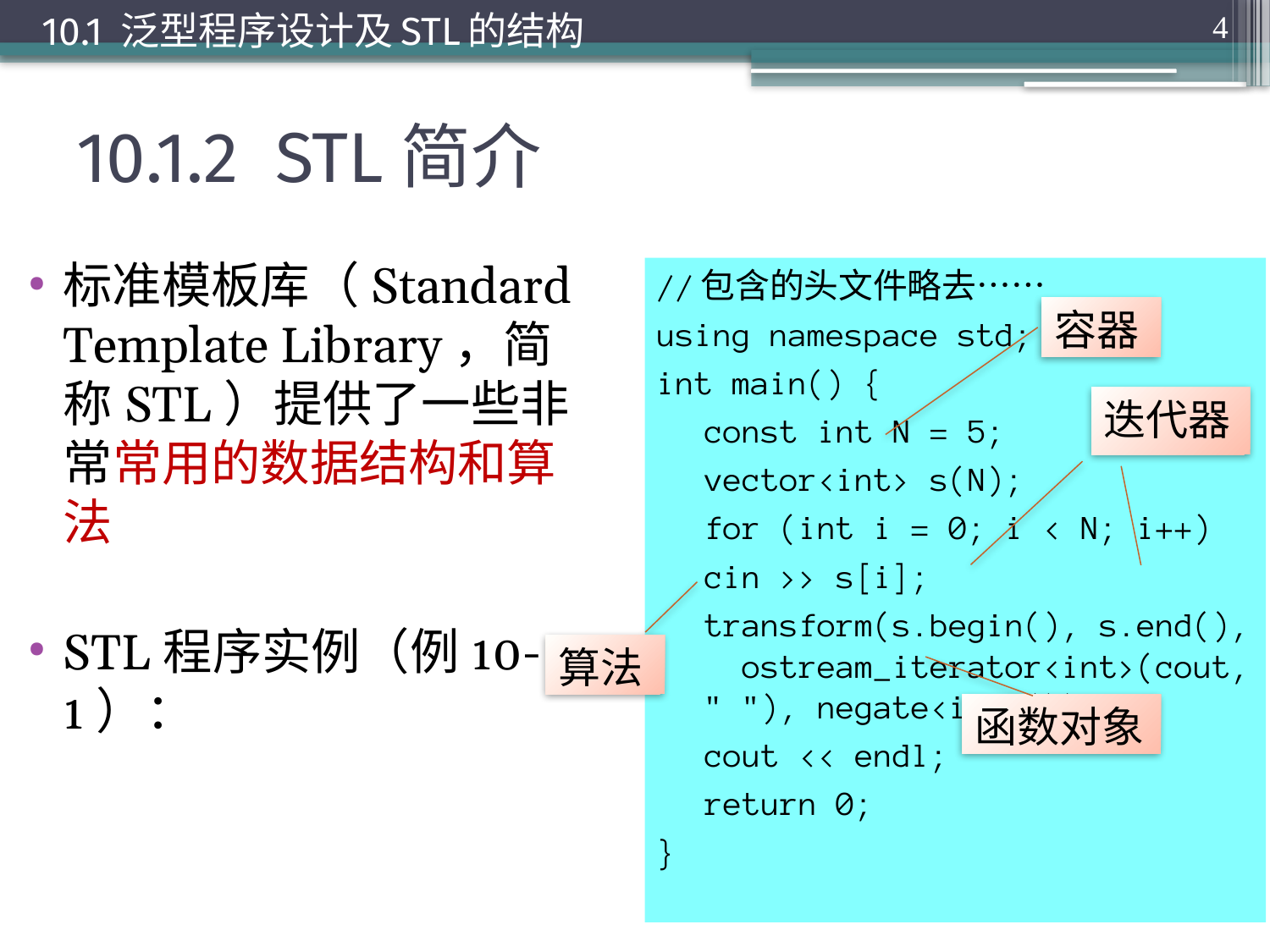

10.1 泛型程序设计及STL的结构
4
# 10.1.2  STL简介
标准模板库（Standard Template Library，简称STL）提供了一些非常常用的数据结构和算法

STL程序实例（例10-1）：
//包含的头文件略去……
using namespace std;
int main() {
	const int N = 5;
	vector<int> s(N);
 	for (int i = 0; i < N; i++)
		cin >> s[i];
	transform(s.begin(), s.end(),
  ostream_iterator<int>(cout, " "), negate<int>());
	cout << endl;
	return 0;
}
容器
迭代器
算法
函数对象